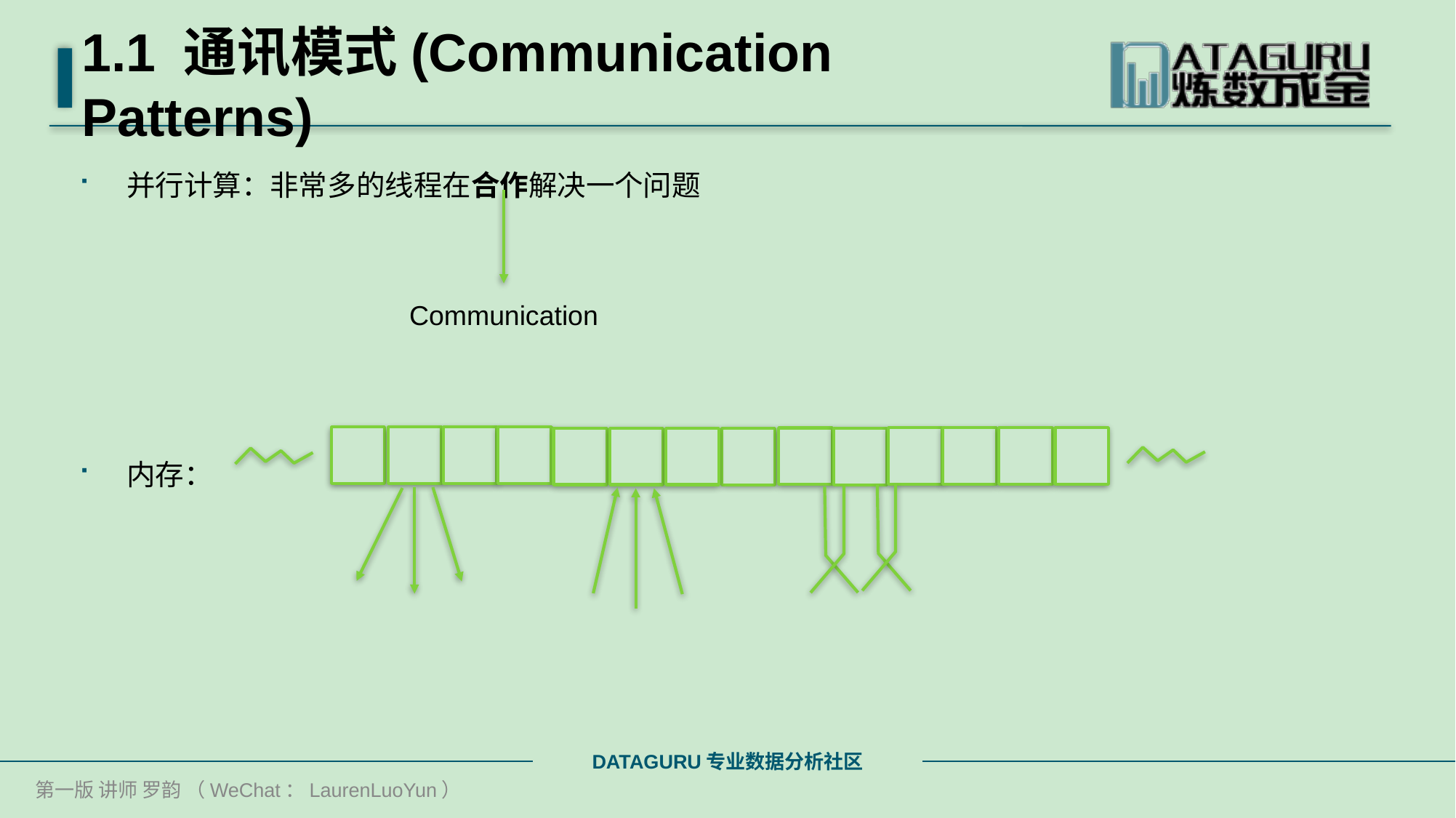

# 1.1 通讯模式(Communication Patterns)
并行计算：非常多的线程在合作解决一个问题

内存：

Communication